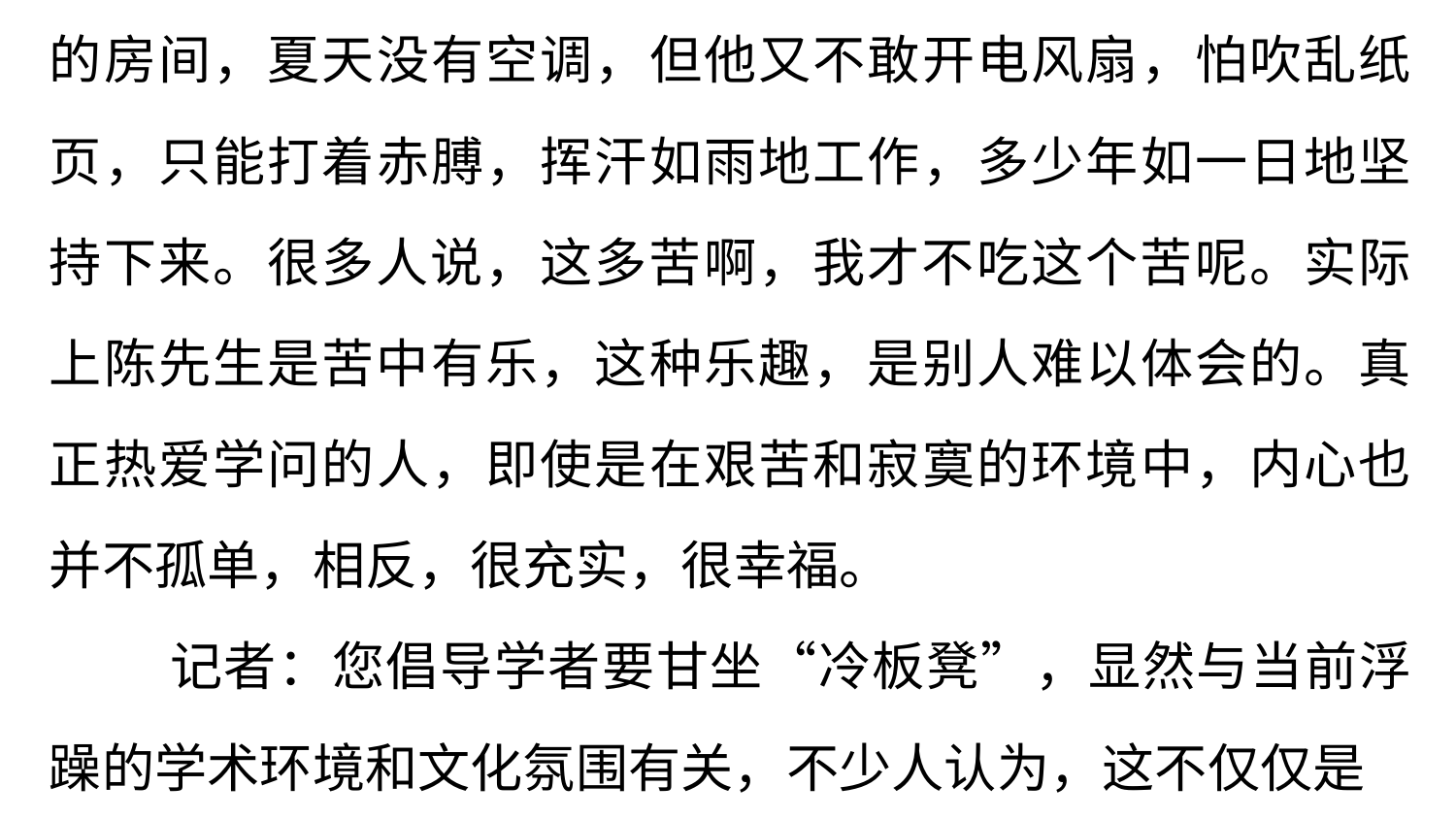

的房间，夏天没有空调，但他又不敢开电风扇，怕吹乱纸页，只能打着赤膊，挥汗如雨地工作，多少年如一日地坚持下来。很多人说，这多苦啊，我才不吃这个苦呢。实际上陈先生是苦中有乐，这种乐趣，是别人难以体会的。真正热爱学问的人，即使是在艰苦和寂寞的环境中，内心也并不孤单，相反，很充实，很幸福。
        记者：您倡导学者要甘坐“冷板凳”，显然与当前浮躁的学术环境和文化氛围有关，不少人认为，这不仅仅是